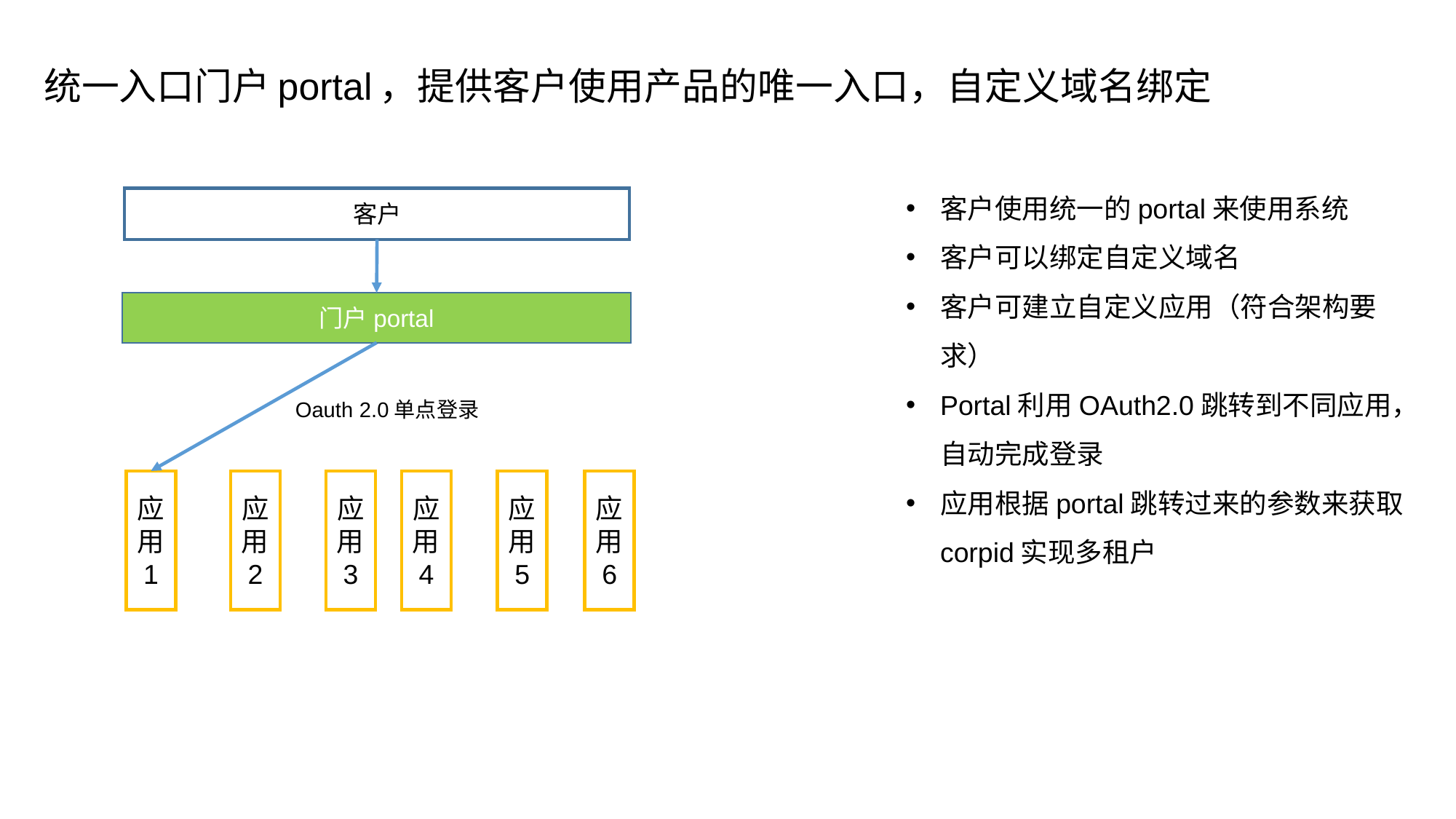

# 统一入口门户portal，提供客户使用产品的唯一入口，自定义域名绑定
客户使用统一的portal来使用系统
客户可以绑定自定义域名
客户可建立自定义应用（符合架构要求）
Portal利用OAuth2.0跳转到不同应用，自动完成登录
应用根据portal跳转过来的参数来获取corpid实现多租户

客户
门户portal
Oauth 2.0单点登录
应用3
应用5
应用6
应用1
应用2
应用4